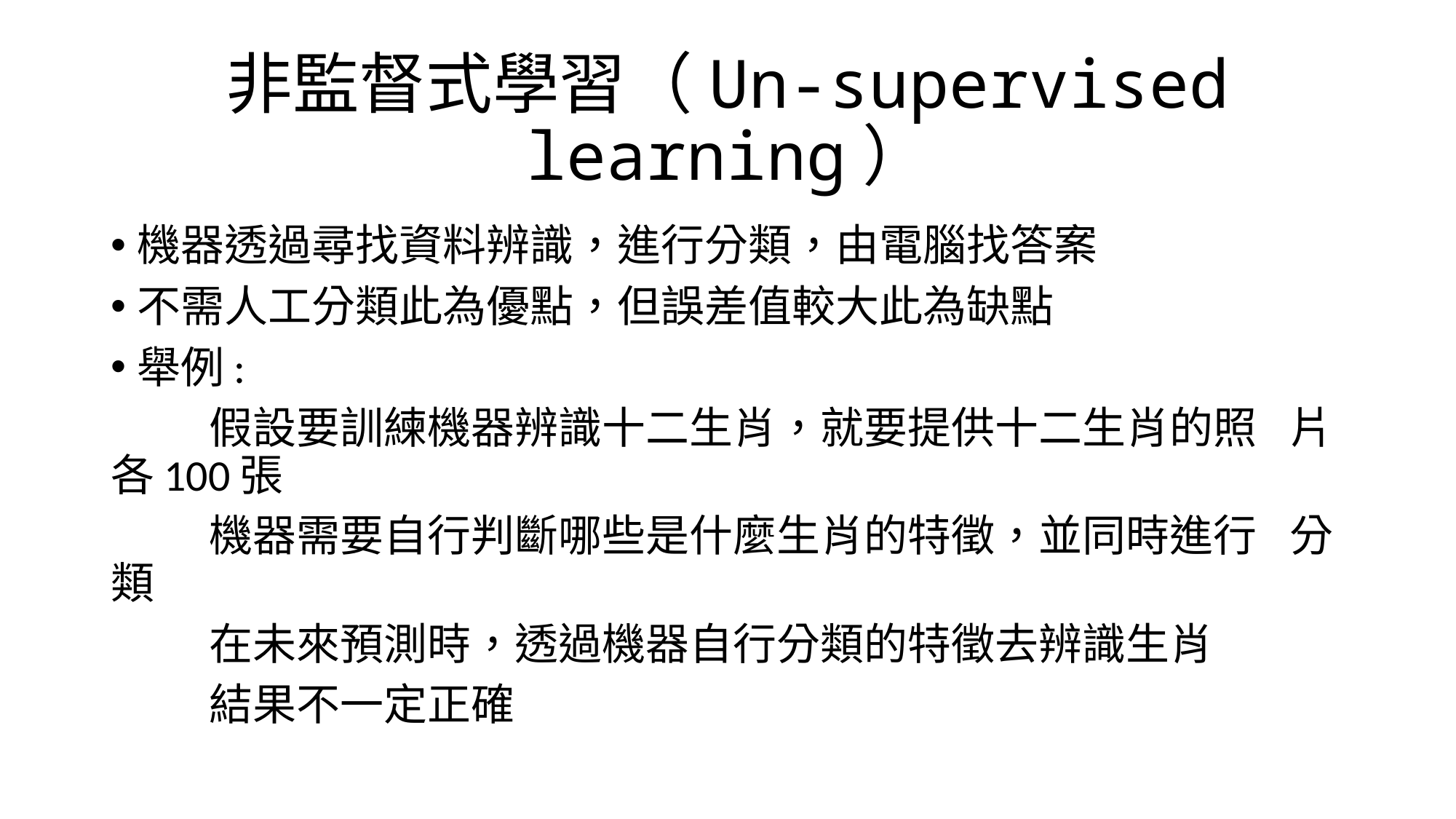

# 非監督式學習（Un-supervised learning）
機器透過尋找資料辨識，進行分類，由電腦找答案
不需人工分類此為優點，但誤差值較大此為缺點
舉例:
	假設要訓練機器辨識十二生肖，就要提供十二生肖的照	片各100張
	機器需要自行判斷哪些是什麼生肖的特徵，並同時進行	分類
	在未來預測時，透過機器自行分類的特徵去辨識生肖
	結果不一定正確